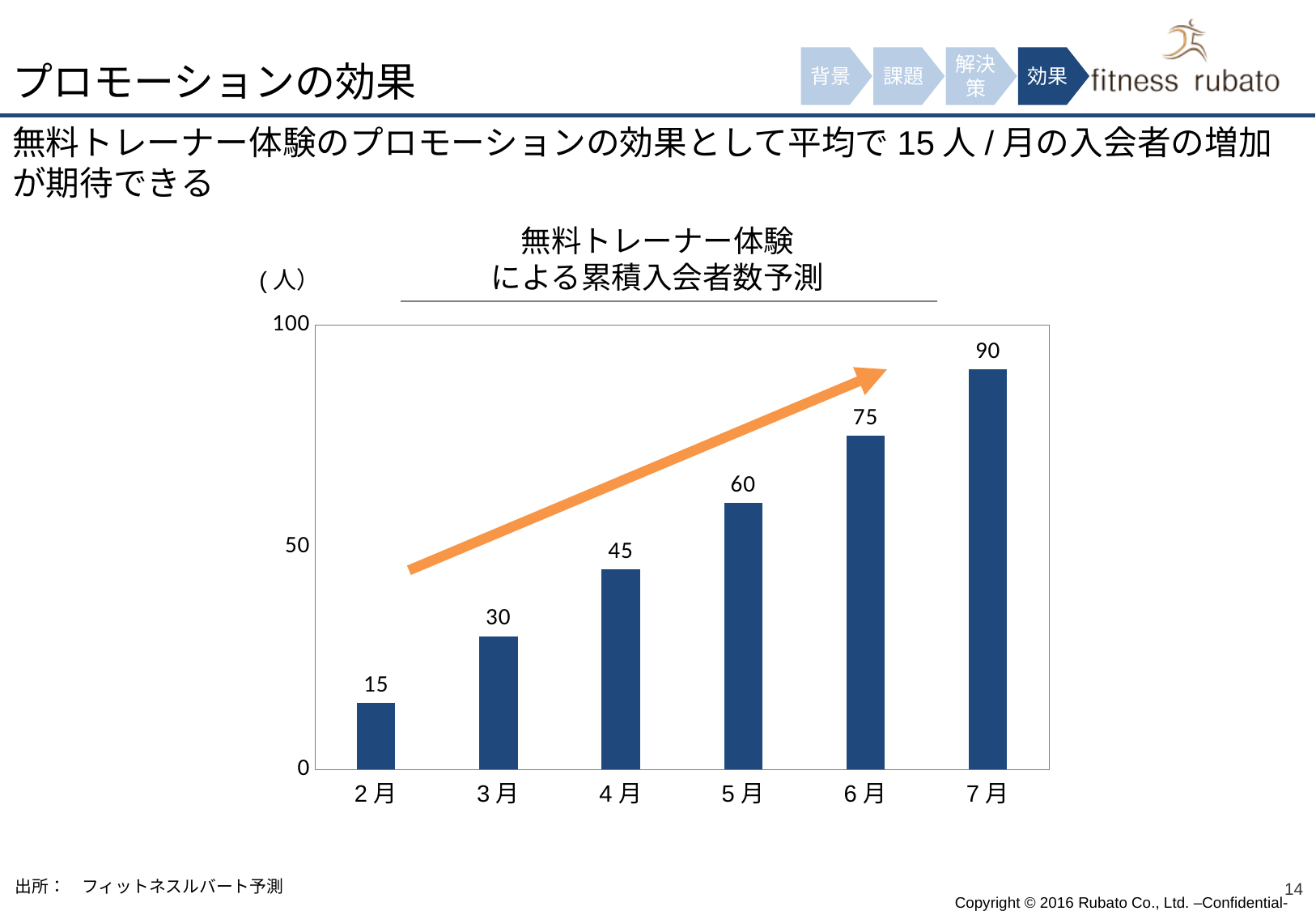

# プロモーションの効果
背景
課題
解決策
効果
無料トレーナー体験のプロモーションの効果として平均で15人/月の入会者の増加が期待できる
無料トレーナー体験
による累積入会者数予測
(人）

### Chart

| Category | 系列 1 |
|---|---|
| 2月 | 15.0 |
| 3月 | 30.0 |
| 4月 | 45.0 |
| 5月 | 60.0 |
| 6月 | 75.0 |
| 7月 | 90.0 |
出所：　フィットネスルバート予測
14